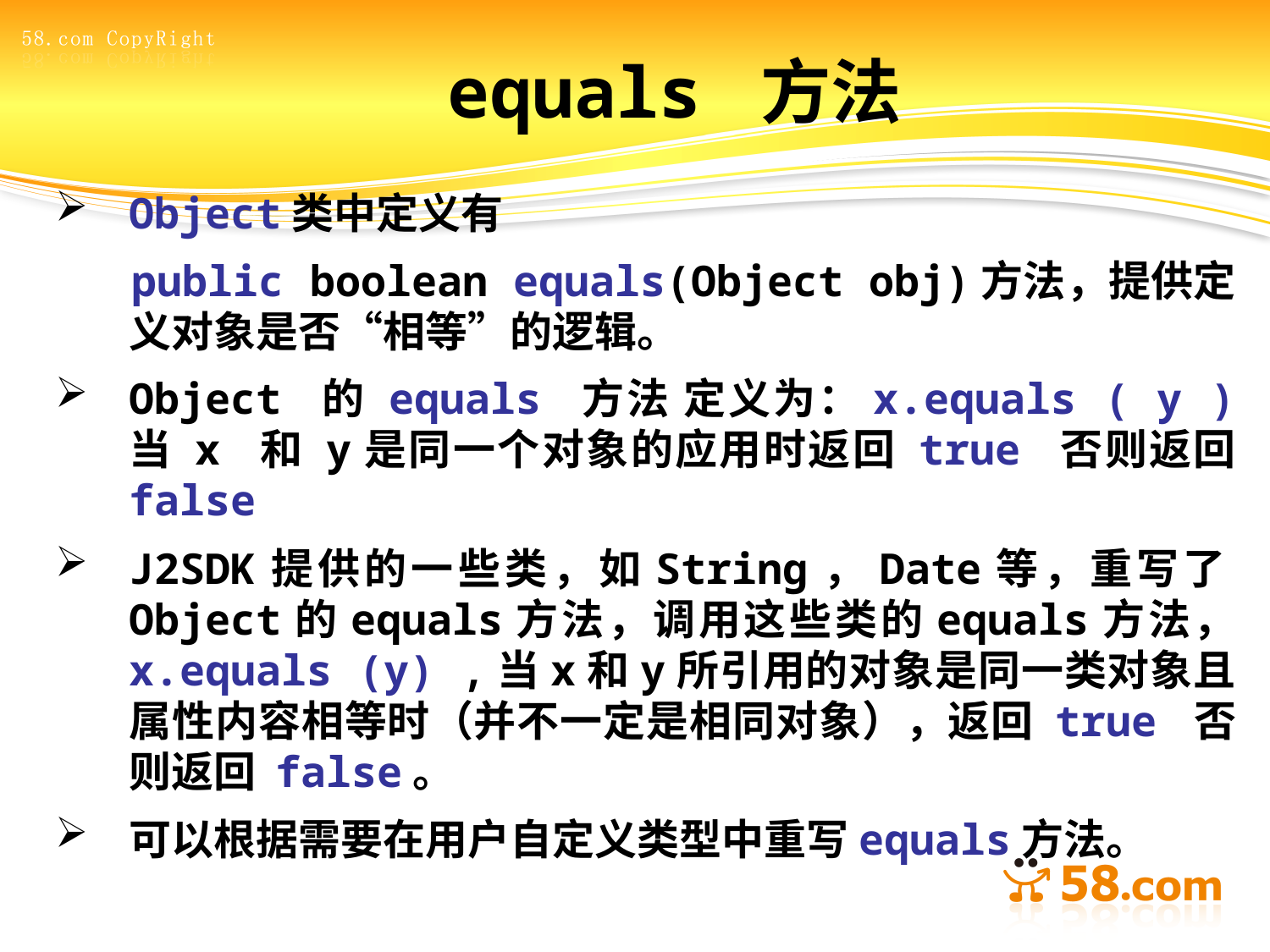

equals 方法
Object类中定义有
   public boolean equals(Object obj)方法，提供定义对象是否“相等”的逻辑。
Object 的 equals 方法 定义为：x.equals ( y ) 当 x 和 y是同一个对象的应用时返回 true 否则返回 false
J2SDK提供的一些类，如String，Date等，重写了Object的equals方法，调用这些类的equals方法， x.equals (y) ,当x和y所引用的对象是同一类对象且属性内容相等时（并不一定是相同对象），返回 true 否则返回 false。
可以根据需要在用户自定义类型中重写equals方法。